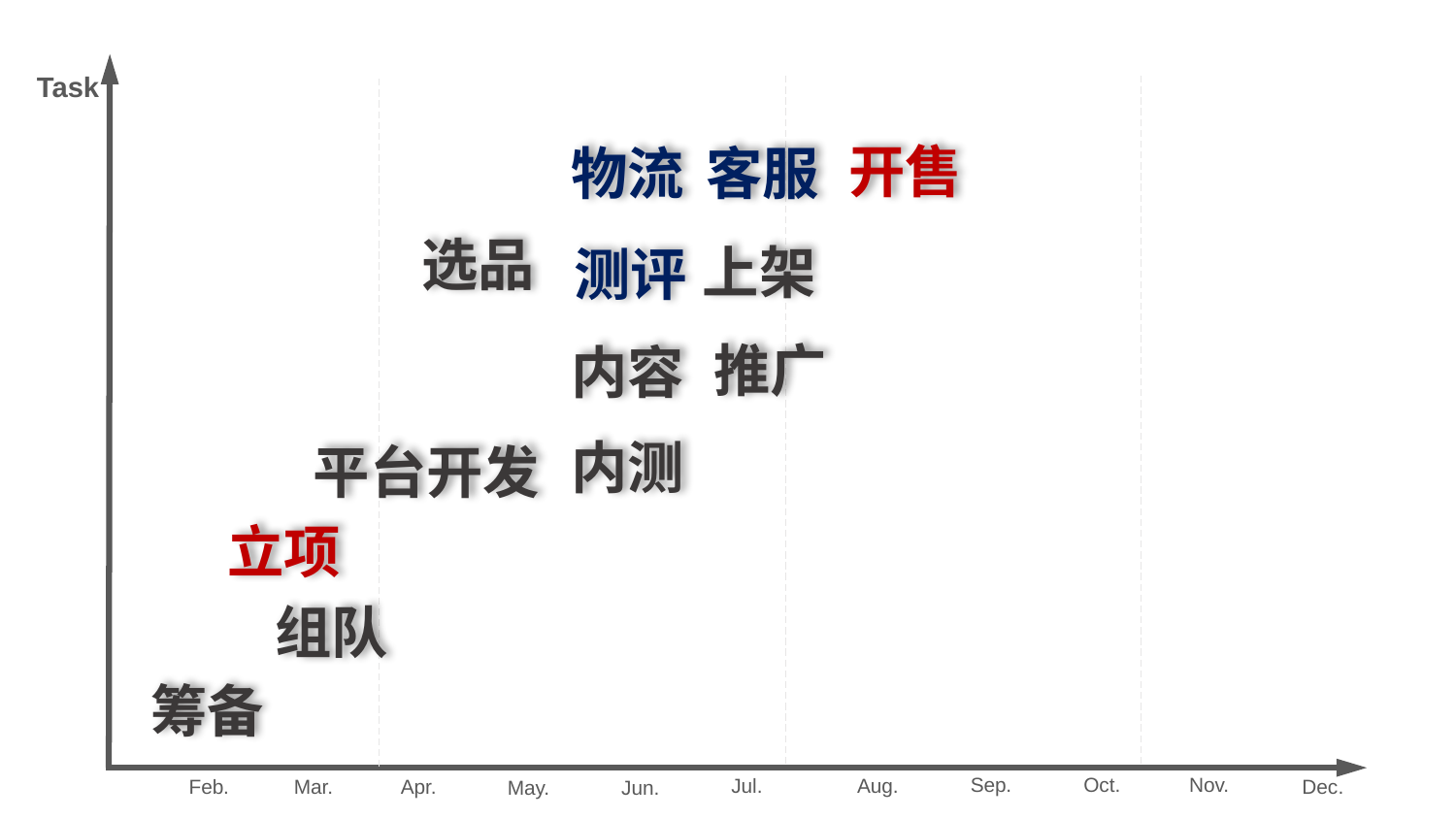

Sep.
Oct.
Nov.
Jul.
Aug.
Mar.
Dec.
Apr.
Feb.
May.
Jun.
Task
开售
客服
物流
选品
上架
测评
推广
内容
内测
平台开发
立项
组队
筹备